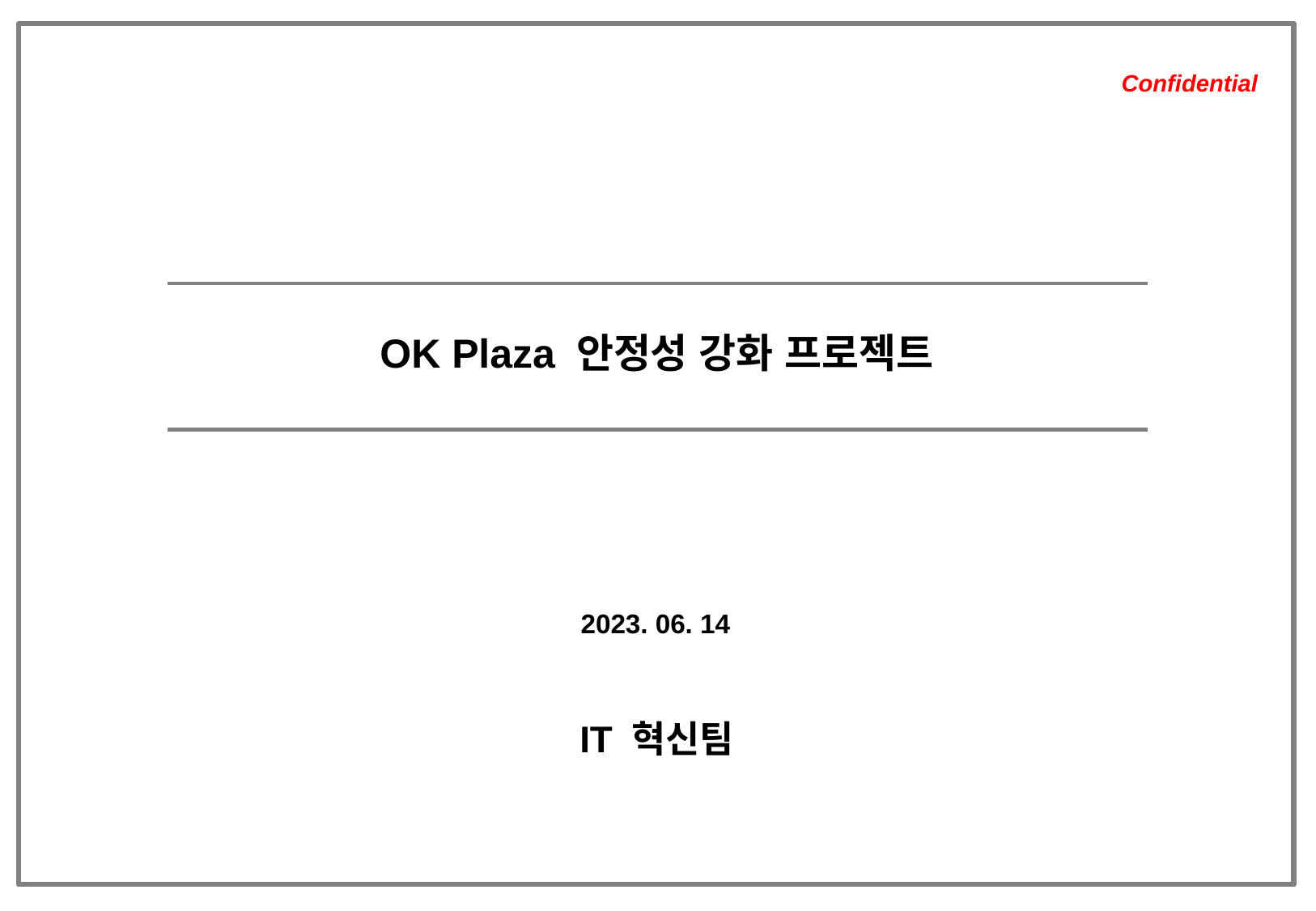

Confidential
OK Plaza 안정성 강화 프로젝트
2023. 06. 14
IT 혁신팀